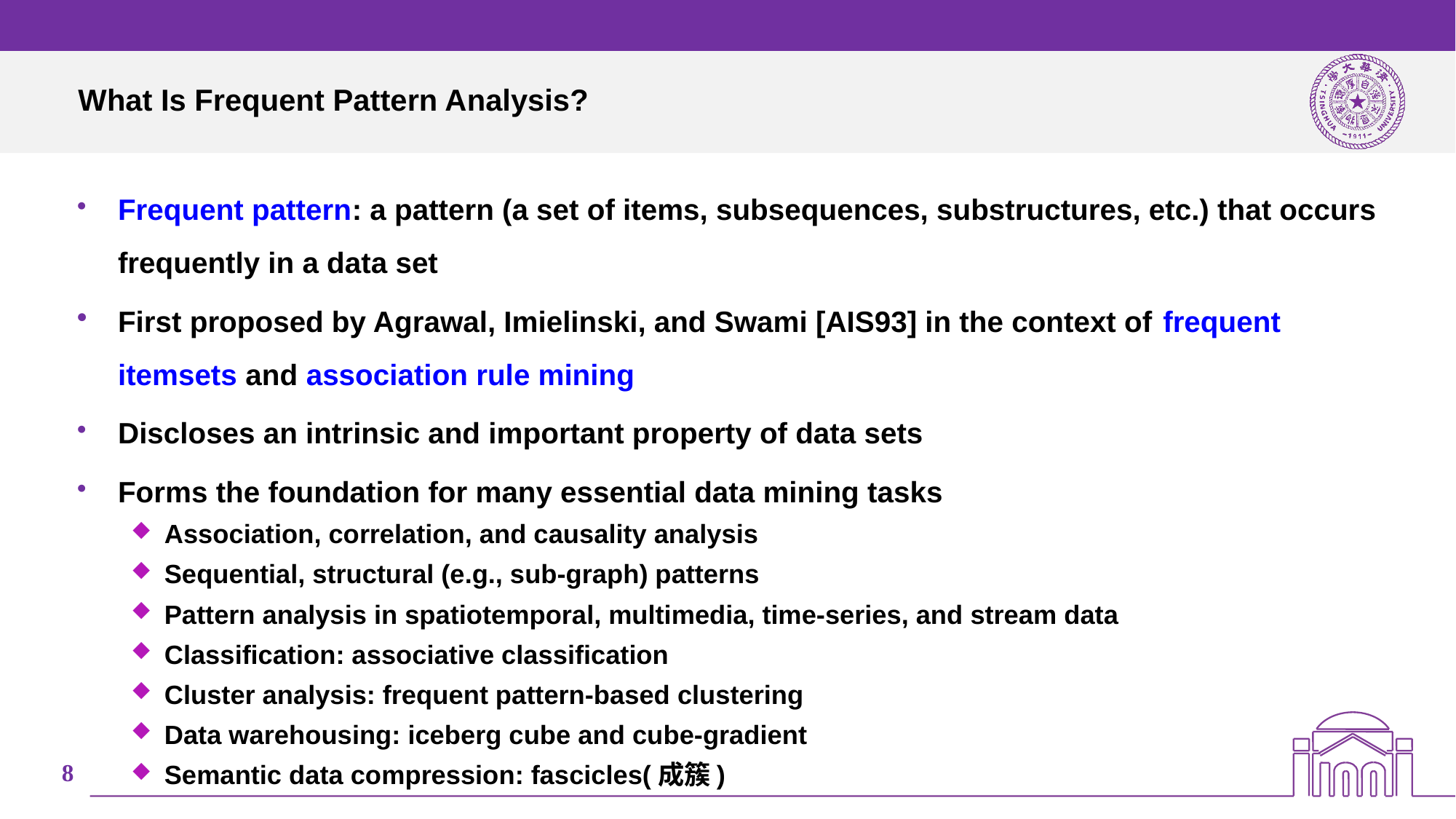

# What Is Frequent Pattern Analysis?
Frequent pattern: a pattern (a set of items, subsequences, substructures, etc.) that occurs frequently in a data set
First proposed by Agrawal, Imielinski, and Swami [AIS93] in the context of frequent itemsets and association rule mining
Discloses an intrinsic and important property of data sets
Forms the foundation for many essential data mining tasks
Association, correlation, and causality analysis
Sequential, structural (e.g., sub-graph) patterns
Pattern analysis in spatiotemporal, multimedia, time-series, and stream data
Classification: associative classification
Cluster analysis: frequent pattern-based clustering
Data warehousing: iceberg cube and cube-gradient
Semantic data compression: fascicles(成簇)